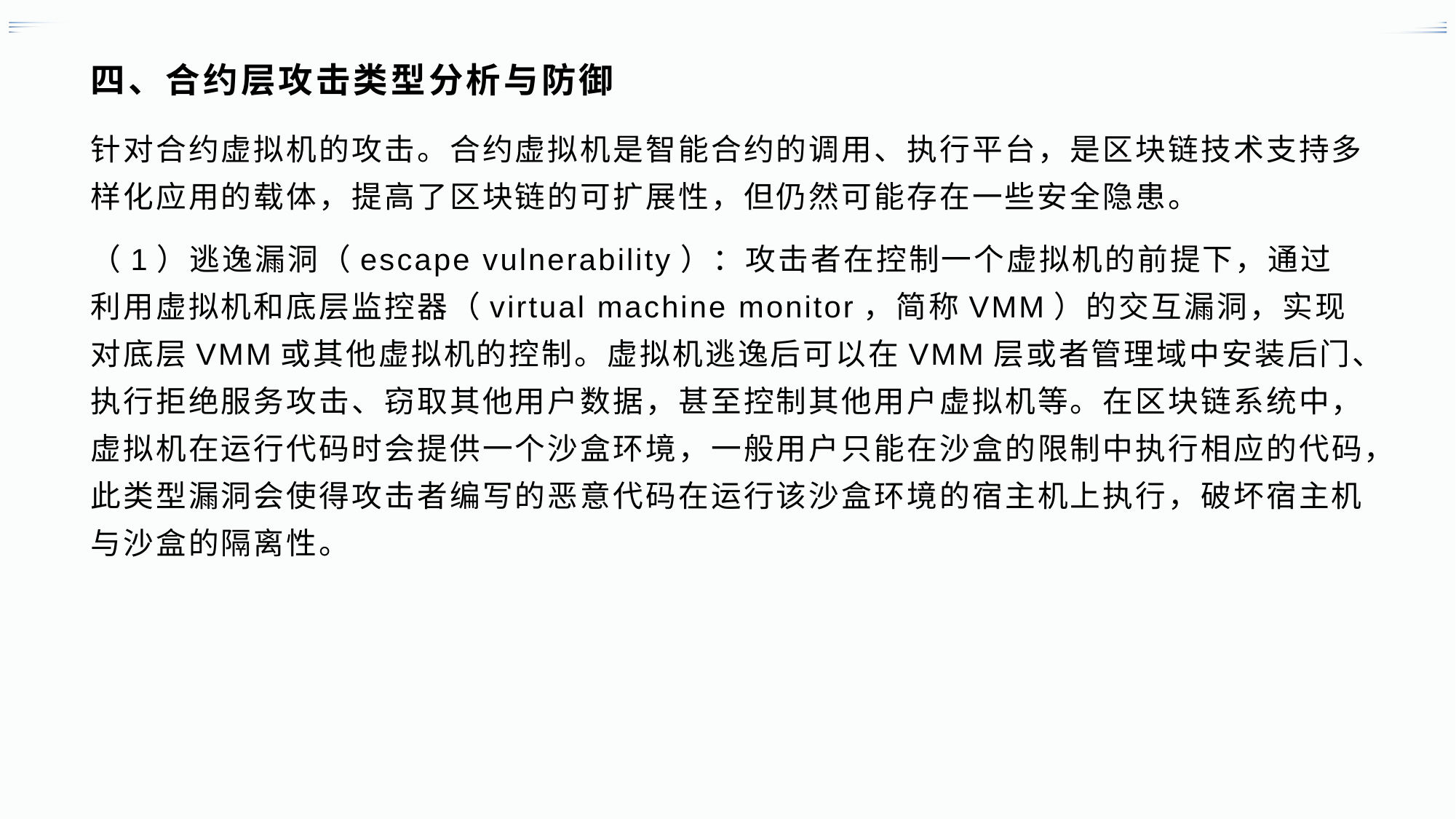

# 四、合约层攻击类型分析与防御
针对合约虚拟机的攻击。合约虚拟机是智能合约的调用、执行平台，是区块链技术支持多样化应用的载体，提高了区块链的可扩展性，但仍然可能存在一些安全隐患。
（1）逃逸漏洞（escape vulnerability）：攻击者在控制一个虚拟机的前提下，通过利用虚拟机和底层监控器（virtual machine monitor，简称VMM）的交互漏洞，实现对底层VMM或其他虚拟机的控制。虚拟机逃逸后可以在VMM层或者管理域中安装后门、执行拒绝服务攻击、窃取其他用户数据，甚至控制其他用户虚拟机等。在区块链系统中，虚拟机在运行代码时会提供一个沙盒环境，一般用户只能在沙盒的限制中执行相应的代码，此类型漏洞会使得攻击者编写的恶意代码在运行该沙盒环境的宿主机上执行，破坏宿主机与沙盒的隔离性。